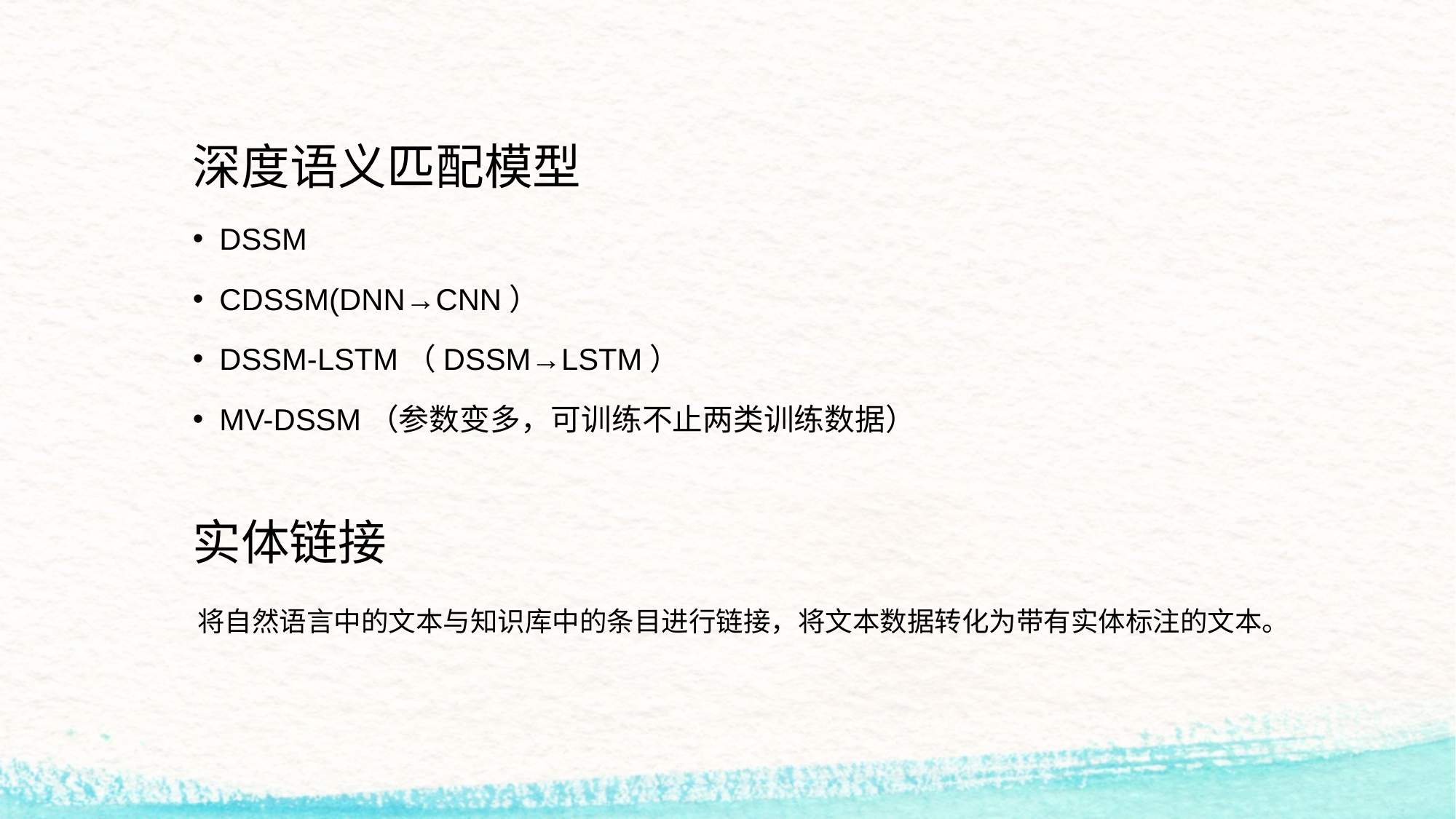

# 深度语义匹配模型
DSSM
CDSSM(DNN→CNN）
DSSM-LSTM（DSSM→LSTM）
MV-DSSM（参数变多，可训练不止两类训练数据）
实体链接
将自然语言中的文本与知识库中的条目进行链接，将文本数据转化为带有实体标注的文本。